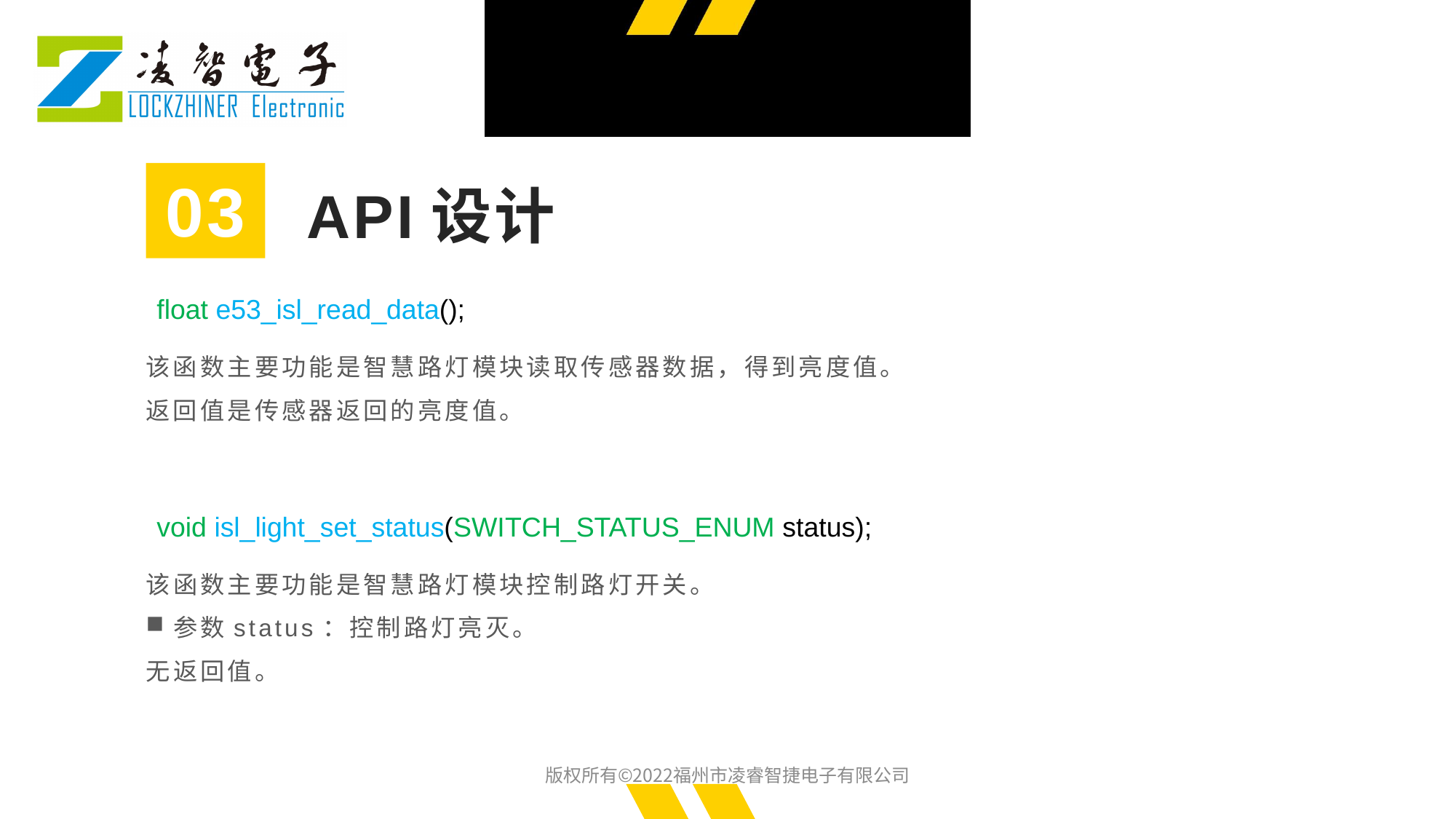

03
API设计
float e53_isl_read_data();
该函数主要功能是智慧路灯模块读取传感器数据，得到亮度值。
返回值是传感器返回的亮度值。
void isl_light_set_status(SWITCH_STATUS_ENUM status);
该函数主要功能是智慧路灯模块控制路灯开关。
参数status：控制路灯亮灭。
无返回值。
版权所有©2022福州市凌睿智捷电子有限公司
10